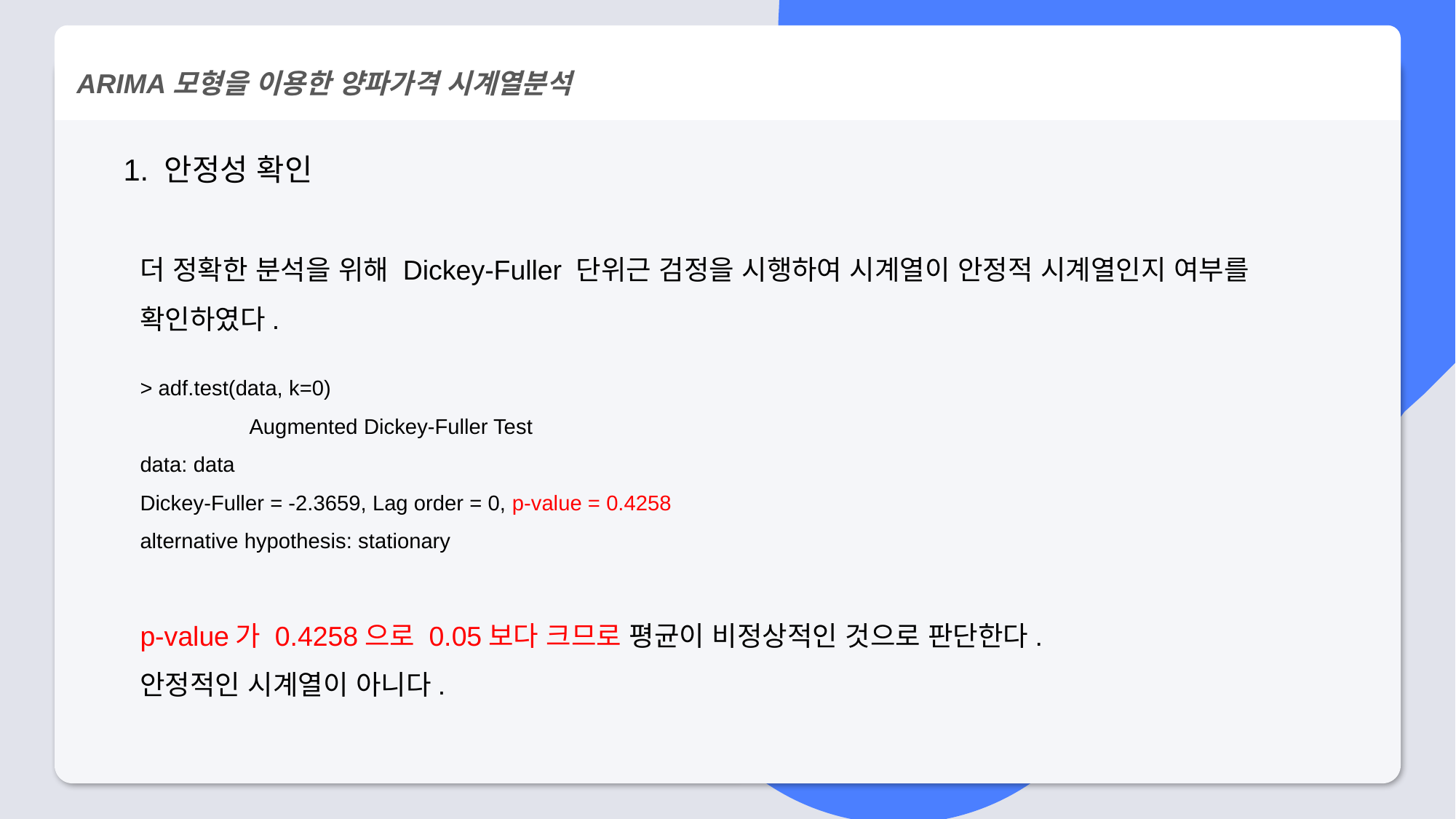

ARIMA모형을 이용한 양파가격 시계열분석

1. 안정성 확인
더 정확한 분석을 위해 Dickey-Fuller 단위근 검정을 시행하여 시계열이 안정적 시계열인지 여부를 확인하였다.

> adf.test(data, k=0)
	Augmented Dickey-Fuller Test
data: data
Dickey-Fuller = -2.3659, Lag order = 0, p-value = 0.4258
alternative hypothesis: stationary

p-value가 0.4258으로 0.05보다 크므로 평균이 비정상적인 것으로 판단한다.
안정적인 시계열이 아니다.